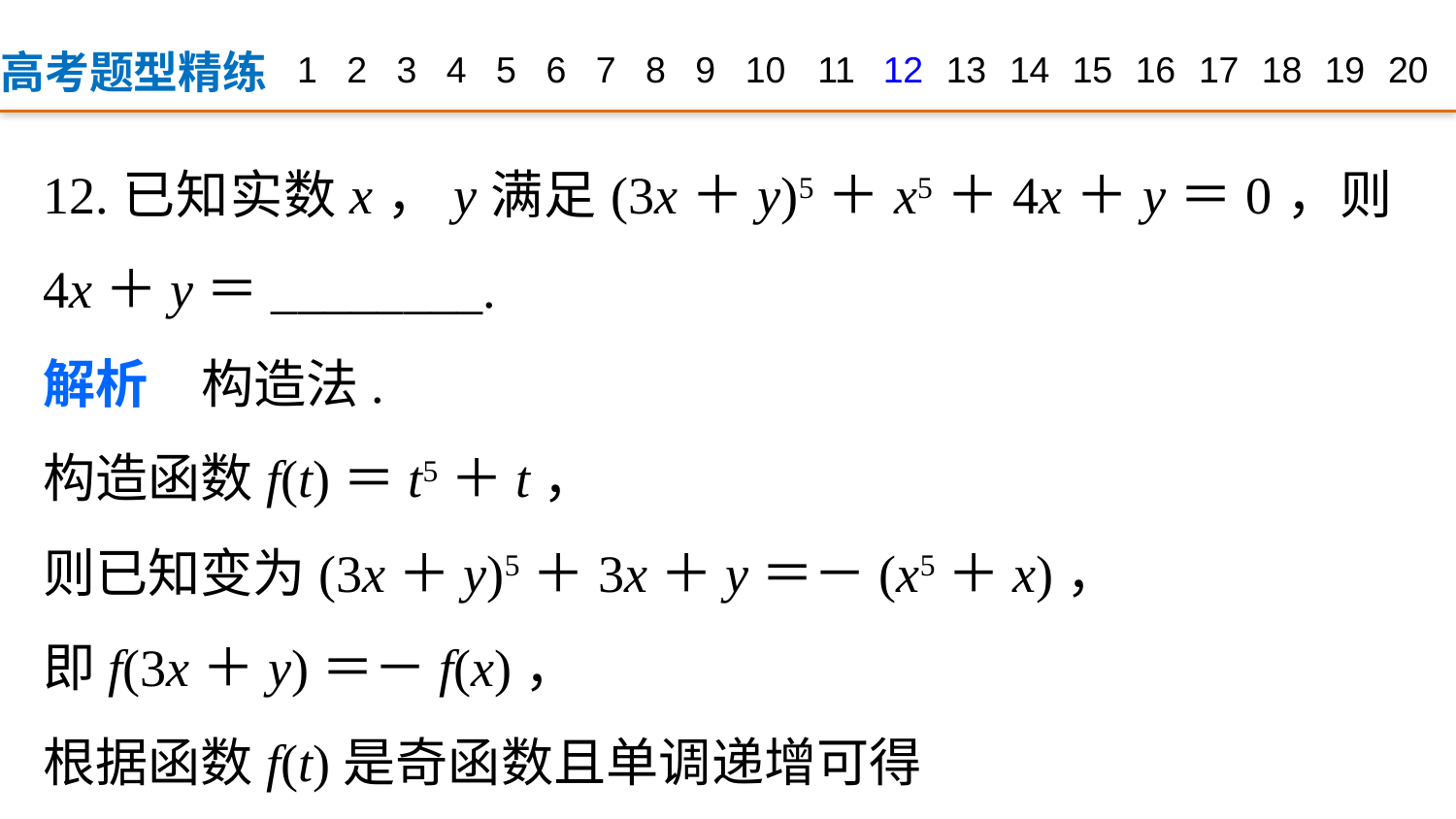

高考题型精练
1
2
3
4
5
6
7
8
9
12
13
14
15
16
17
18
19
20
10
11
12.已知实数x，y满足(3x＋y)5＋x5＋4x＋y＝0，则4x＋y＝________.
解析　构造法.
构造函数f(t)＝t5＋t，
则已知变为(3x＋y)5＋3x＋y＝－(x5＋x)，
即f(3x＋y)＝－f(x)，
根据函数f(t)是奇函数且单调递增可得